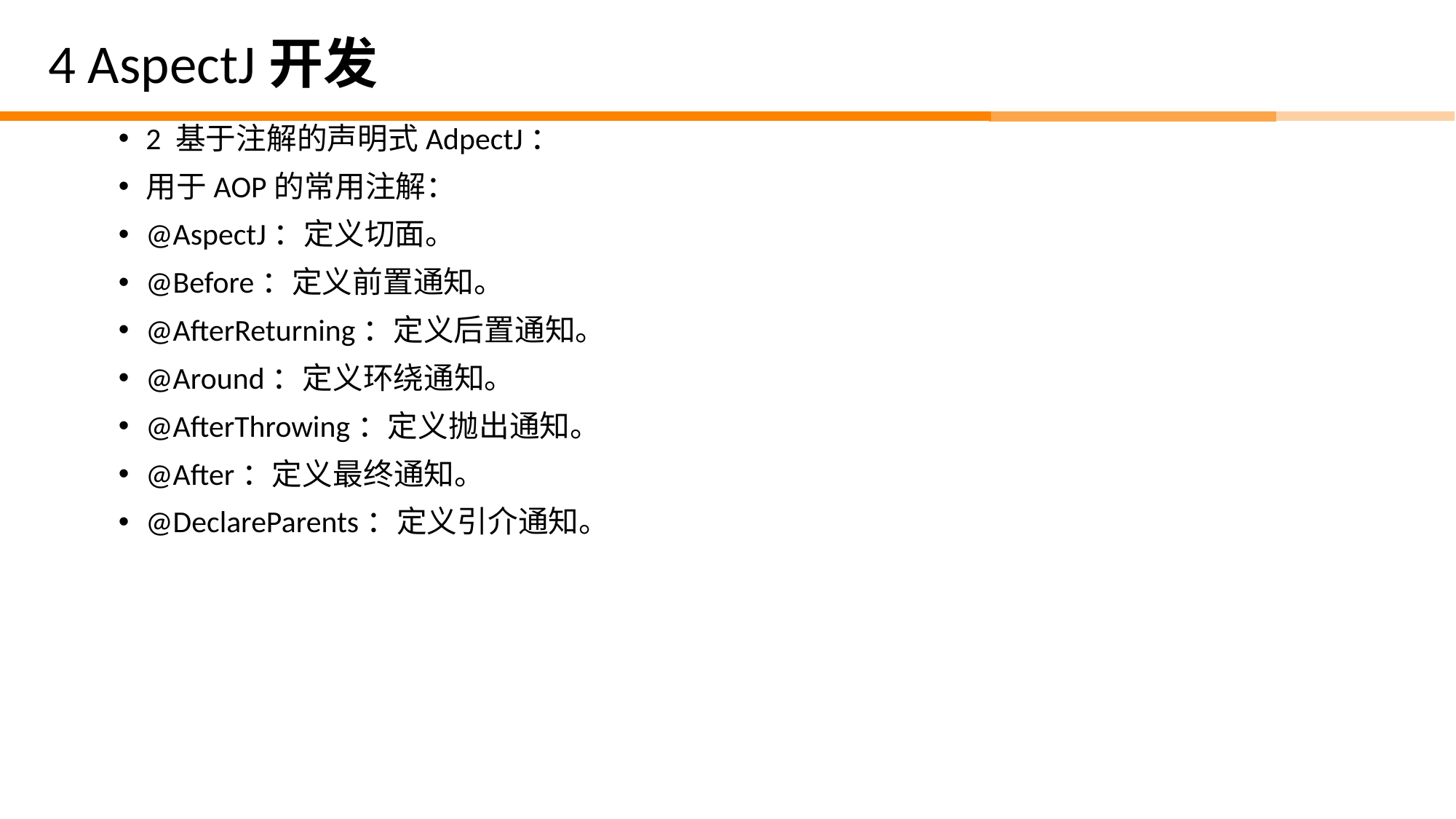

# 4 AspectJ开发
2 基于注解的声明式AdpectJ：
用于AOP的常用注解：
@AspectJ：定义切面。
@Before：定义前置通知。
@AfterReturning：定义后置通知。
@Around：定义环绕通知。
@AfterThrowing：定义抛出通知。
@After：定义最终通知。
@DeclareParents：定义引介通知。